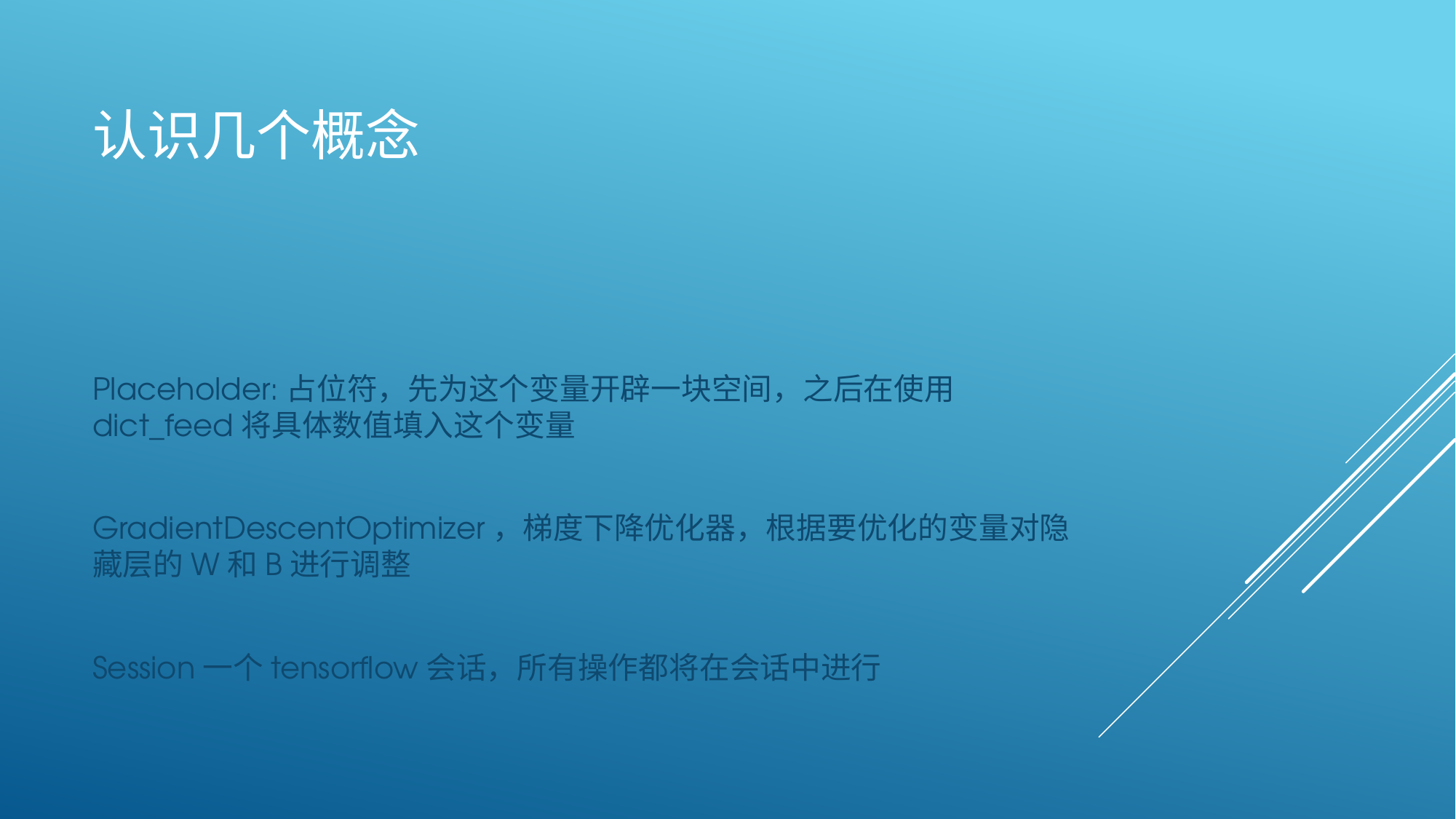

# 认识几个概念
Placeholder:占位符，先为这个变量开辟一块空间，之后在使用dict_feed将具体数值填入这个变量

GradientDescentOptimizer，梯度下降优化器，根据要优化的变量对隐藏层的W和B进行调整

Session一个tensorflow会话，所有操作都将在会话中进行